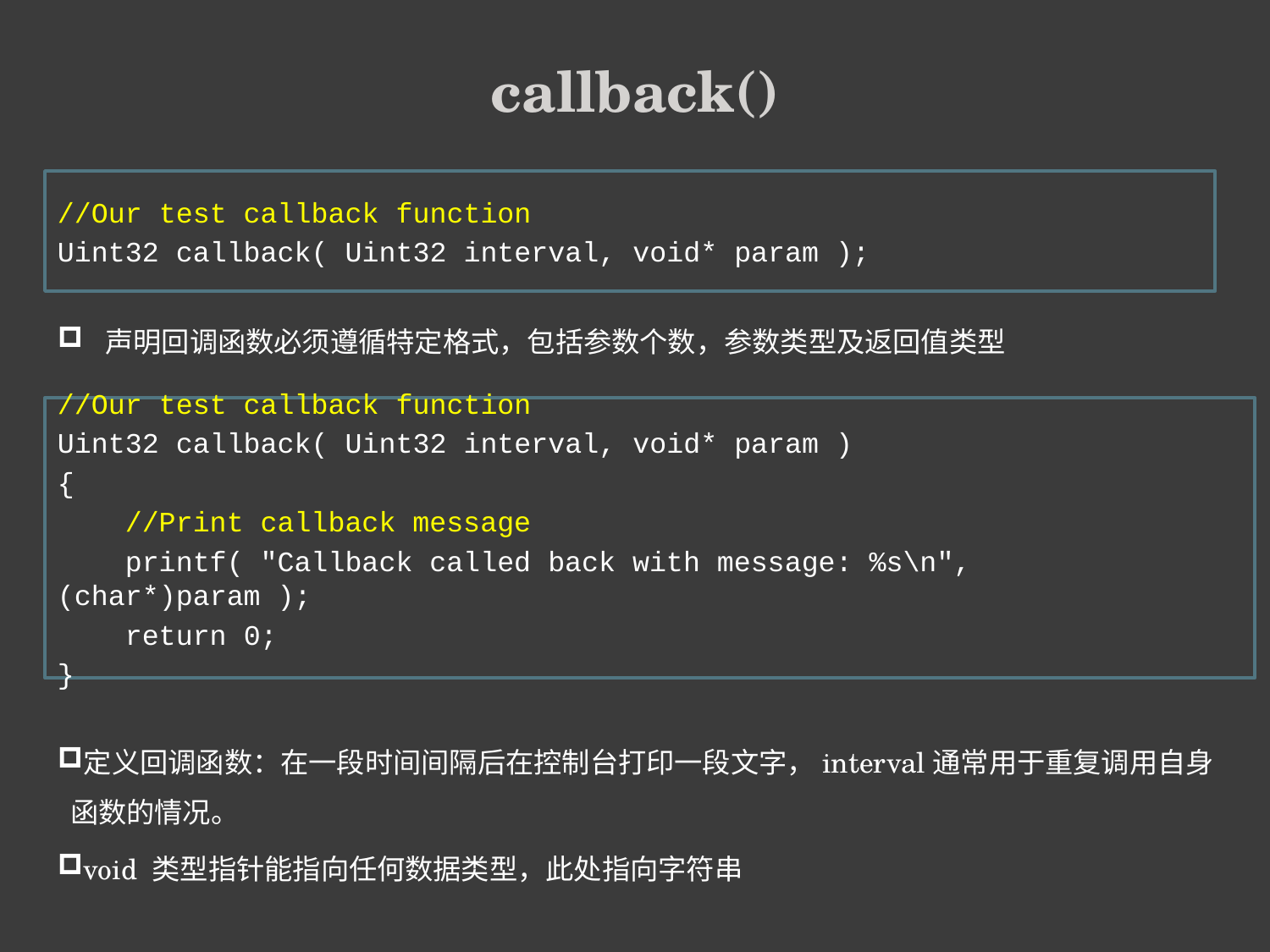

callback()
//Our test callback function
Uint32 callback( Uint32 interval, void* param );
声明回调函数必须遵循特定格式，包括参数个数，参数类型及返回值类型
//Our test callback function
Uint32 callback( Uint32 interval, void* param )
{
    //Print callback message
    printf( "Callback called back with message: %s\n", (char*)param );
    return 0;
}

定义回调函数：在一段时间间隔后在控制台打印一段文字，interval通常用于重复调用自身       函数的情况。
void 类型指针能指向任何数据类型，此处指向字符串